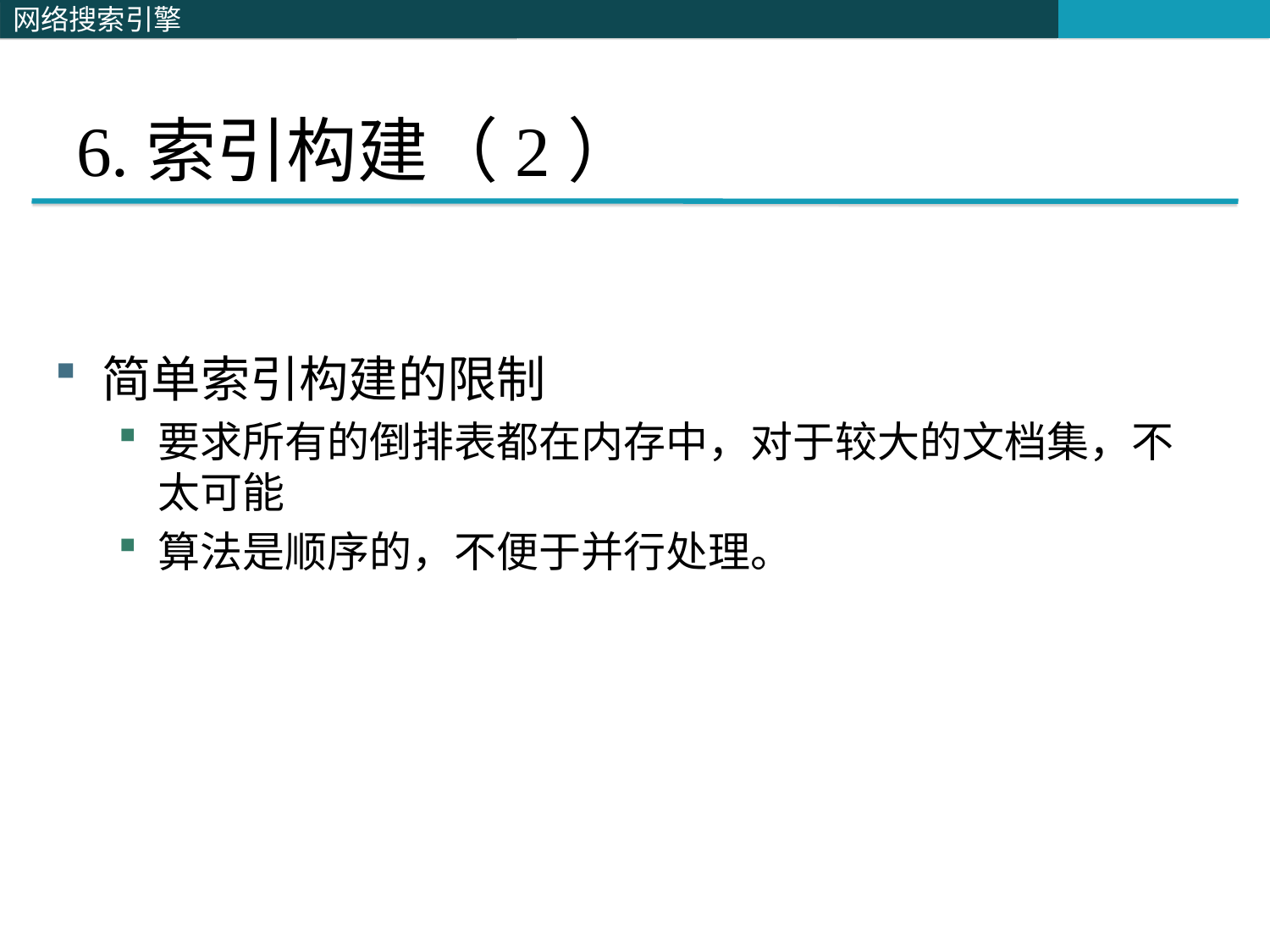

# 6.索引构建（2）
简单索引构建的限制
要求所有的倒排表都在内存中，对于较大的文档集，不太可能
算法是顺序的，不便于并行处理。